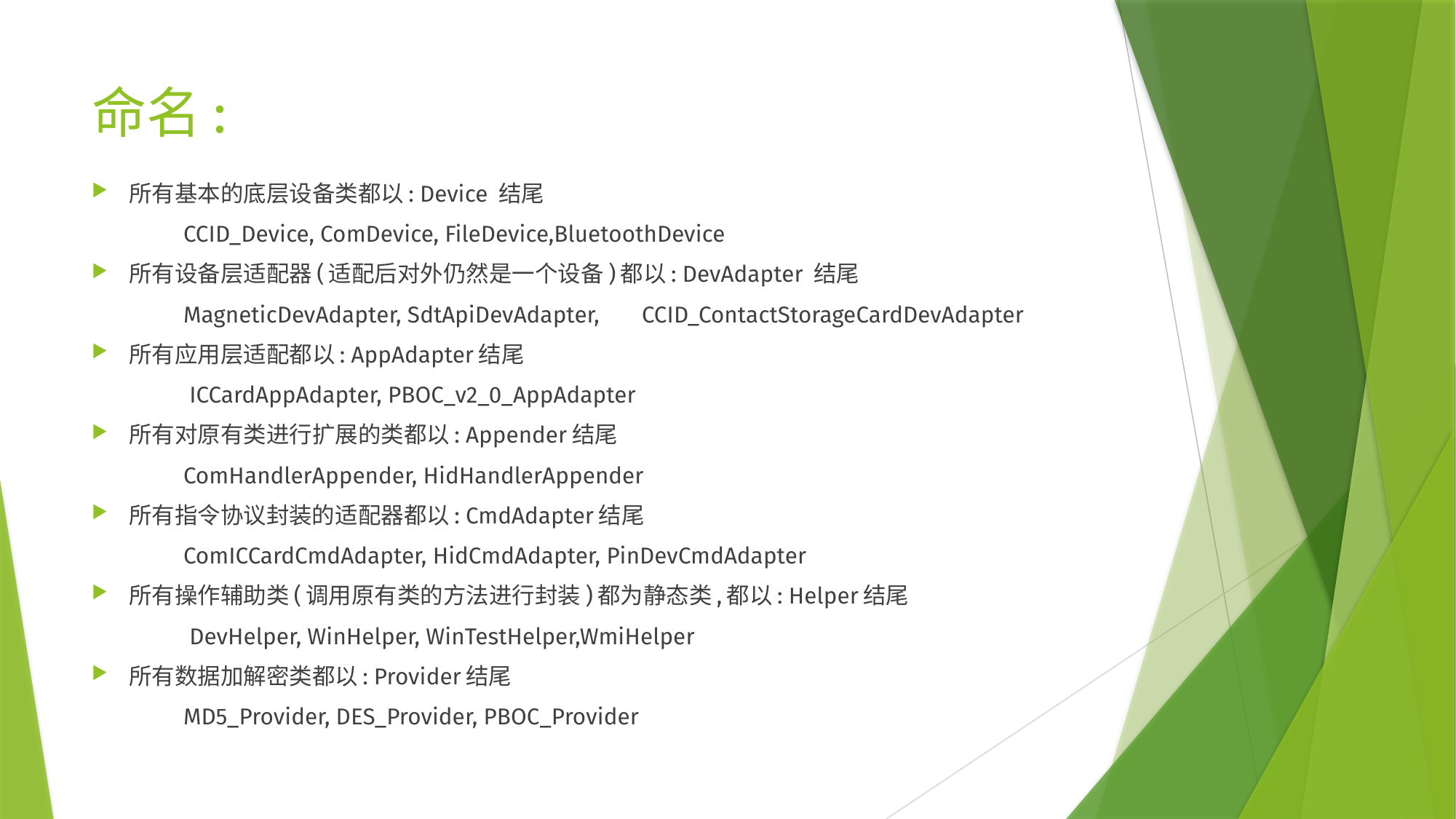

# 命名:
所有基本的底层设备类都以: Device 结尾
	CCID_Device, ComDevice, FileDevice,BluetoothDevice
所有设备层适配器(适配后对外仍然是一个设备)都以: DevAdapter 结尾
	MagneticDevAdapter, SdtApiDevAdapter, 	CCID_ContactStorageCardDevAdapter
所有应用层适配都以: AppAdapter结尾
	 ICCardAppAdapter, PBOC_v2_0_AppAdapter
所有对原有类进行扩展的类都以: Appender结尾
	ComHandlerAppender, HidHandlerAppender
所有指令协议封装的适配器都以: CmdAdapter结尾
	ComICCardCmdAdapter, HidCmdAdapter, PinDevCmdAdapter
所有操作辅助类(调用原有类的方法进行封装)都为静态类,都以: Helper结尾
	 DevHelper, WinHelper, WinTestHelper,WmiHelper
所有数据加解密类都以: Provider结尾
	MD5_Provider, DES_Provider, PBOC_Provider